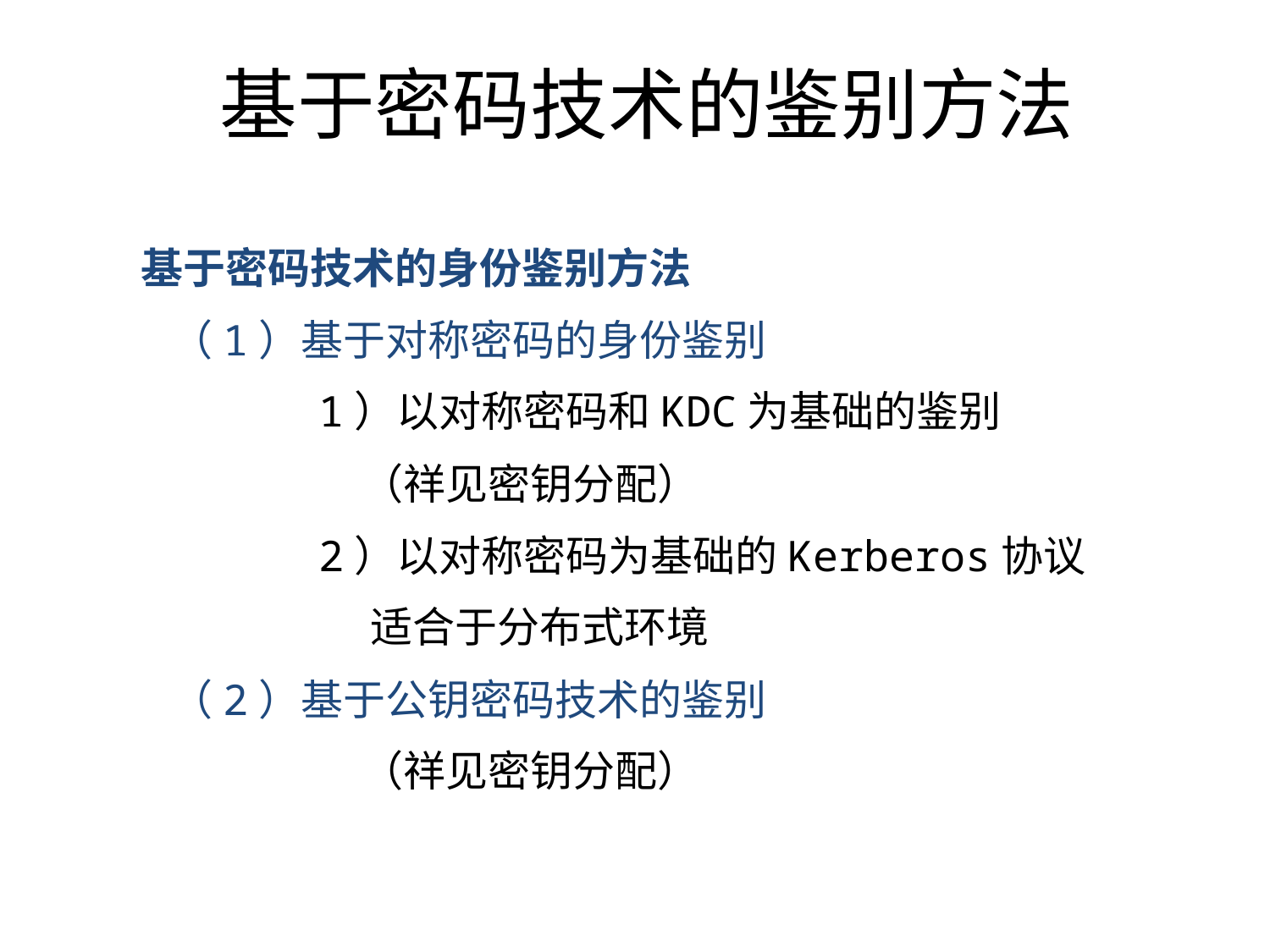

# 基于密码技术的鉴别方法
基于密码技术的身份鉴别方法
  （1）基于对称密码的身份鉴别
       1）以对称密码和KDC为基础的鉴别
                      （祥见密钥分配）
       2）以对称密码为基础的Kerberos协议
                       适合于分布式环境
  （2）基于公钥密码技术的鉴别
                      （祥见密钥分配）